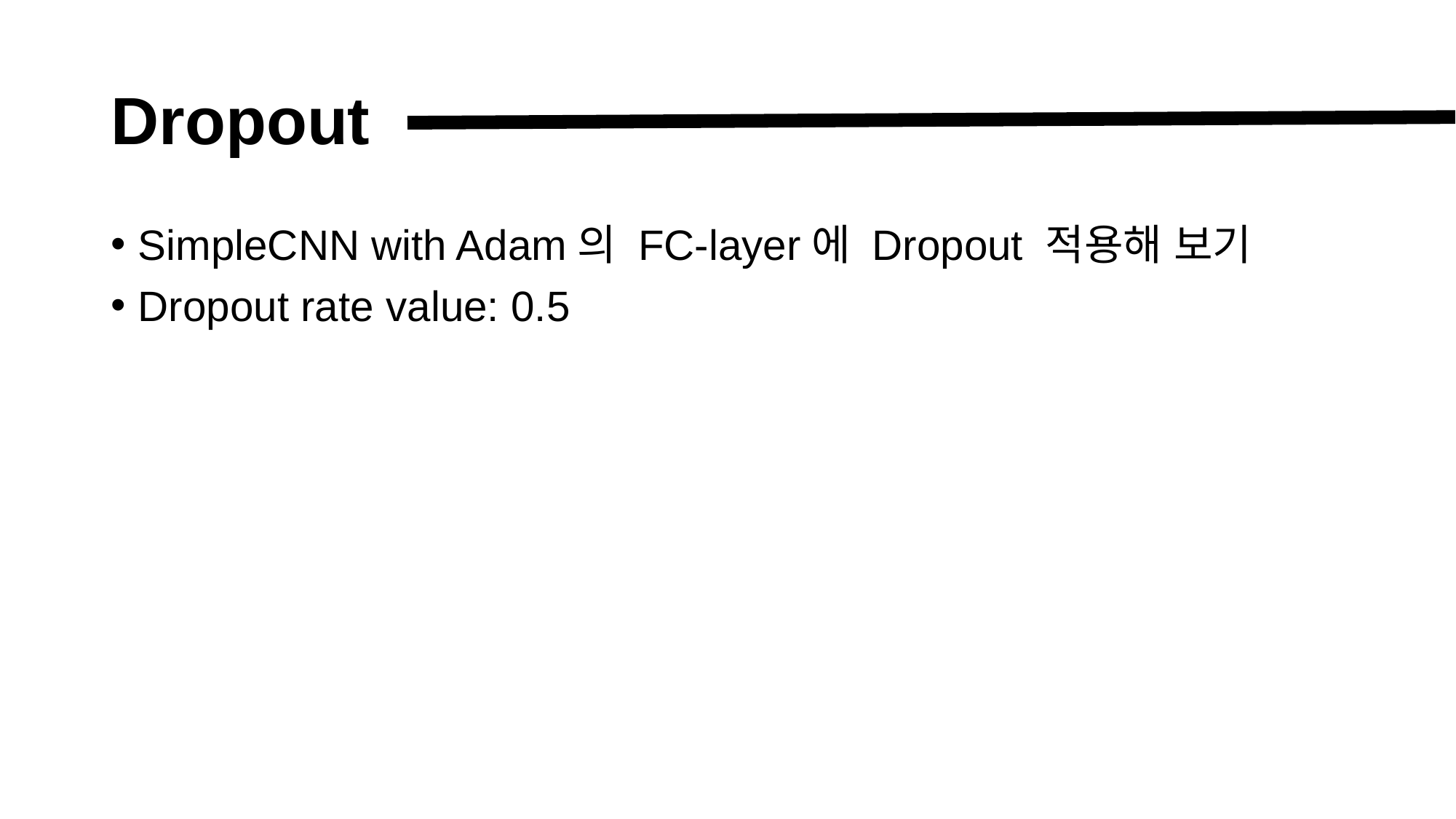

# Dropout
SimpleCNN with Adam의 FC-layer에 Dropout 적용해 보기
Dropout rate value: 0.5